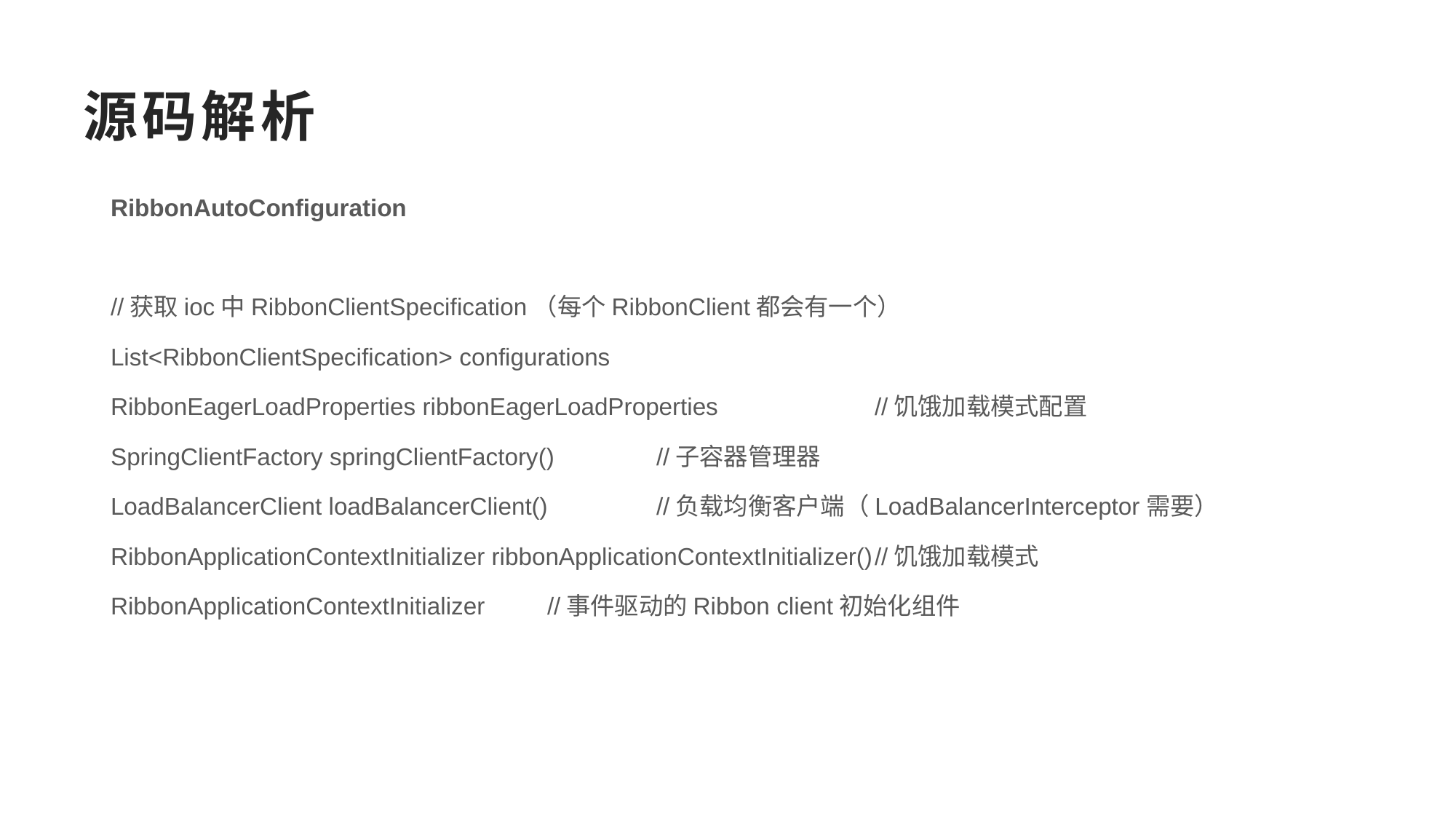

源码解析
RibbonAutoConfiguration

//获取ioc中RibbonClientSpecification（每个RibbonClient都会有一个）
List<RibbonClientSpecification> configurations
RibbonEagerLoadProperties ribbonEagerLoadProperties		//饥饿加载模式配置
SpringClientFactory springClientFactory()	//子容器管理器
LoadBalancerClient loadBalancerClient()	//负载均衡客户端（LoadBalancerInterceptor需要）
RibbonApplicationContextInitializer ribbonApplicationContextInitializer()	//饥饿加载模式
RibbonApplicationContextInitializer	//事件驱动的Ribbon client初始化组件